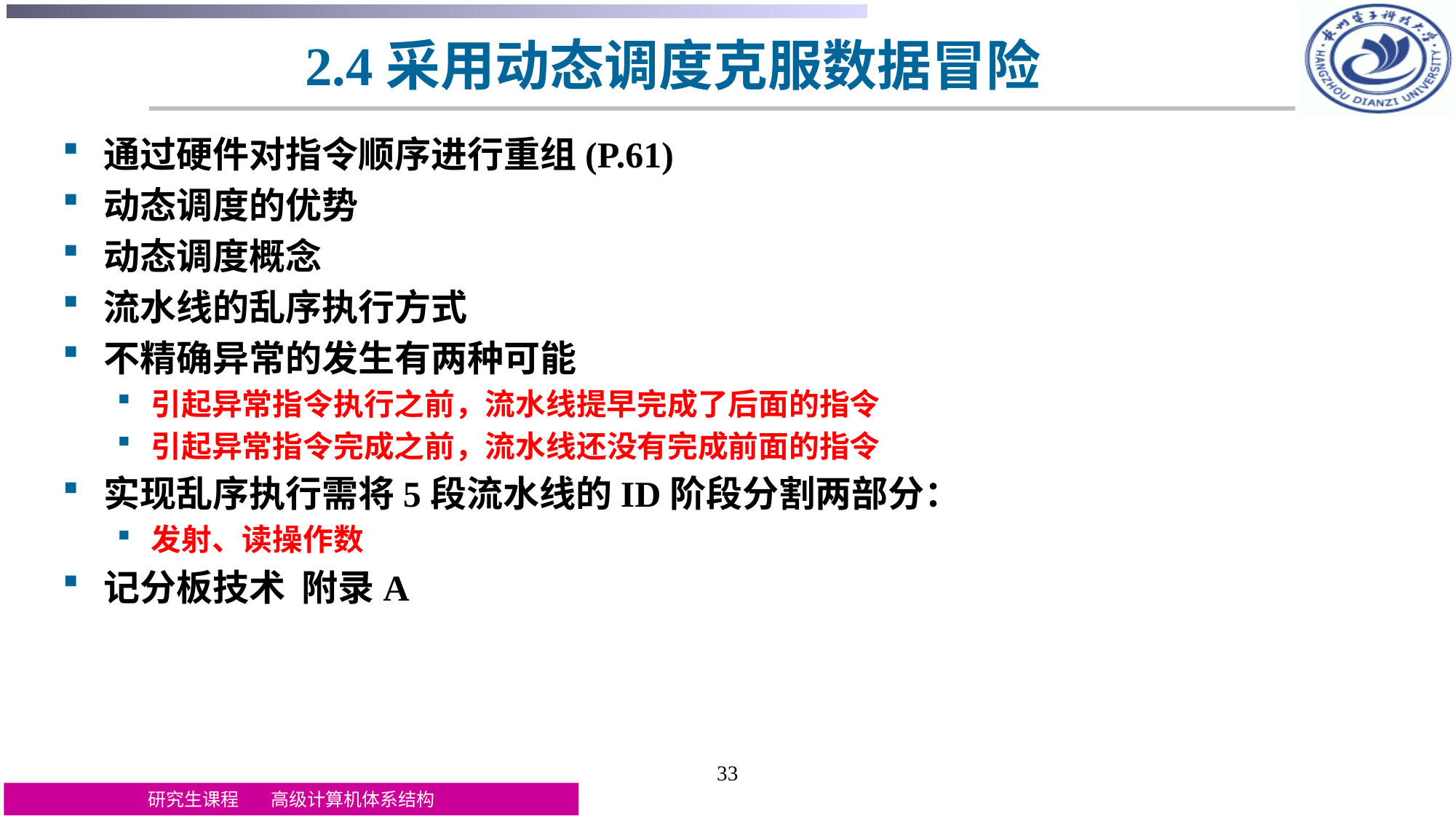

# 2.4采用动态调度克服数据冒险
通过硬件对指令顺序进行重组(P.61)
动态调度的优势
动态调度概念
流水线的乱序执行方式
不精确异常的发生有两种可能
引起异常指令执行之前，流水线提早完成了后面的指令
引起异常指令完成之前，流水线还没有完成前面的指令
实现乱序执行需将5段流水线的ID阶段分割两部分：
发射、读操作数
记分板技术  附录A
33